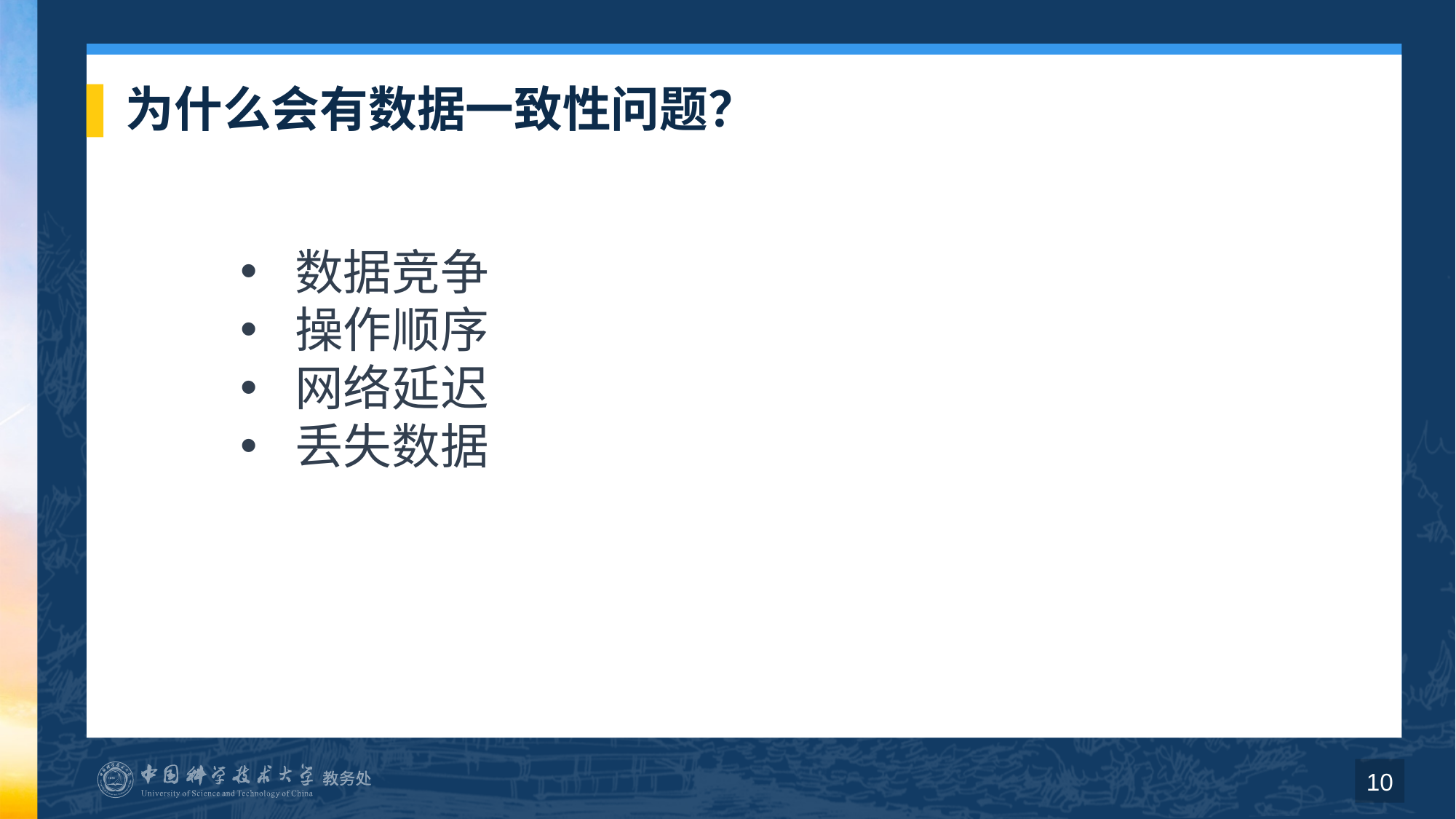

# 为什么会有数据一致性问题？

数据竞争
操作顺序
网络延迟
丢失数据
10